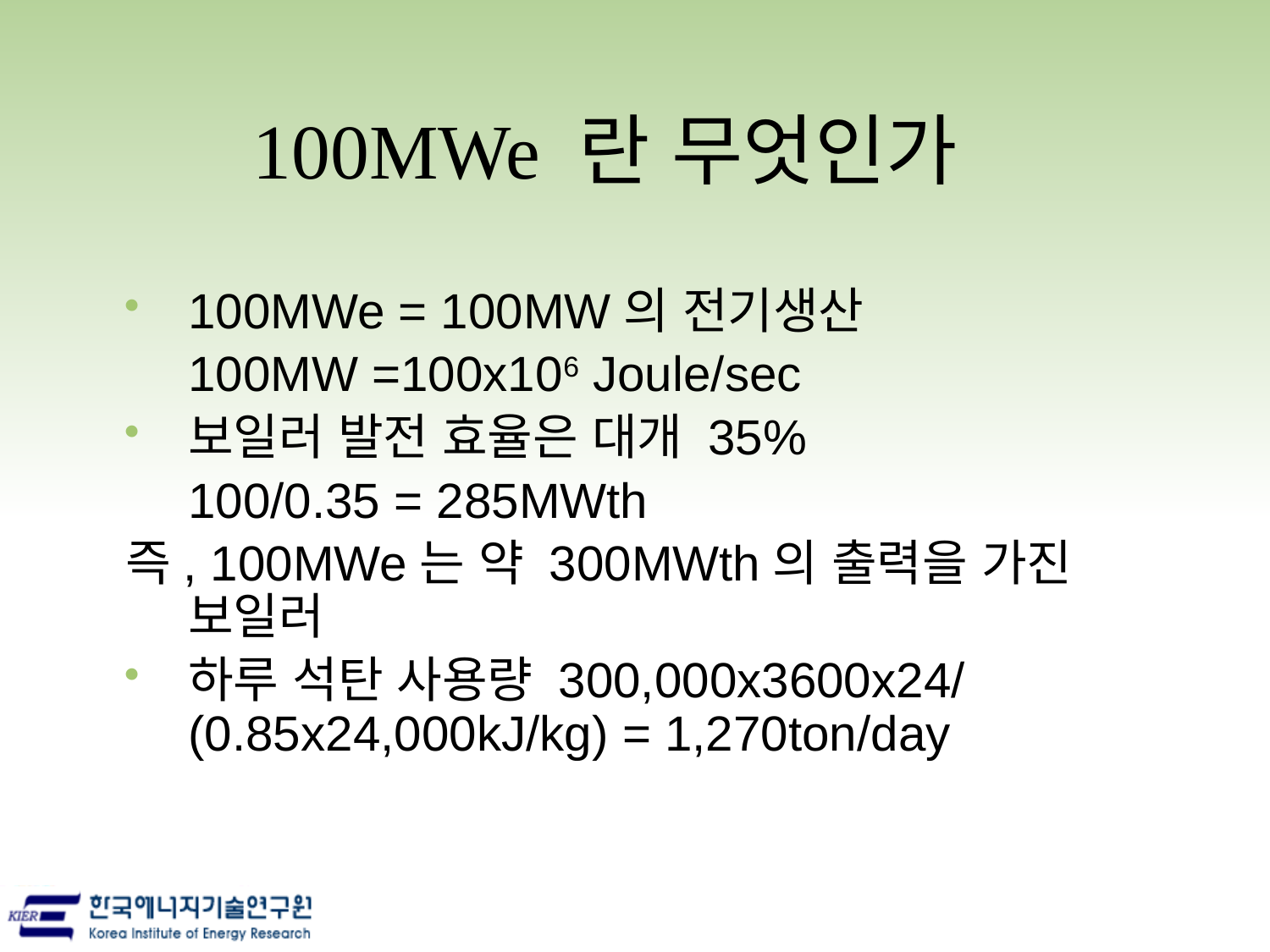

100MWe 란 무엇인가
100MWe = 100MW의 전기생산
	100MW =100x106 Joule/sec
보일러 발전 효율은 대개 35%
	100/0.35 = 285MWth
즉, 100MWe는 약 300MWth의 출력을 가진 보일러
하루 석탄 사용량 300,000x3600x24/(0.85x24,000kJ/kg) = 1,270ton/day